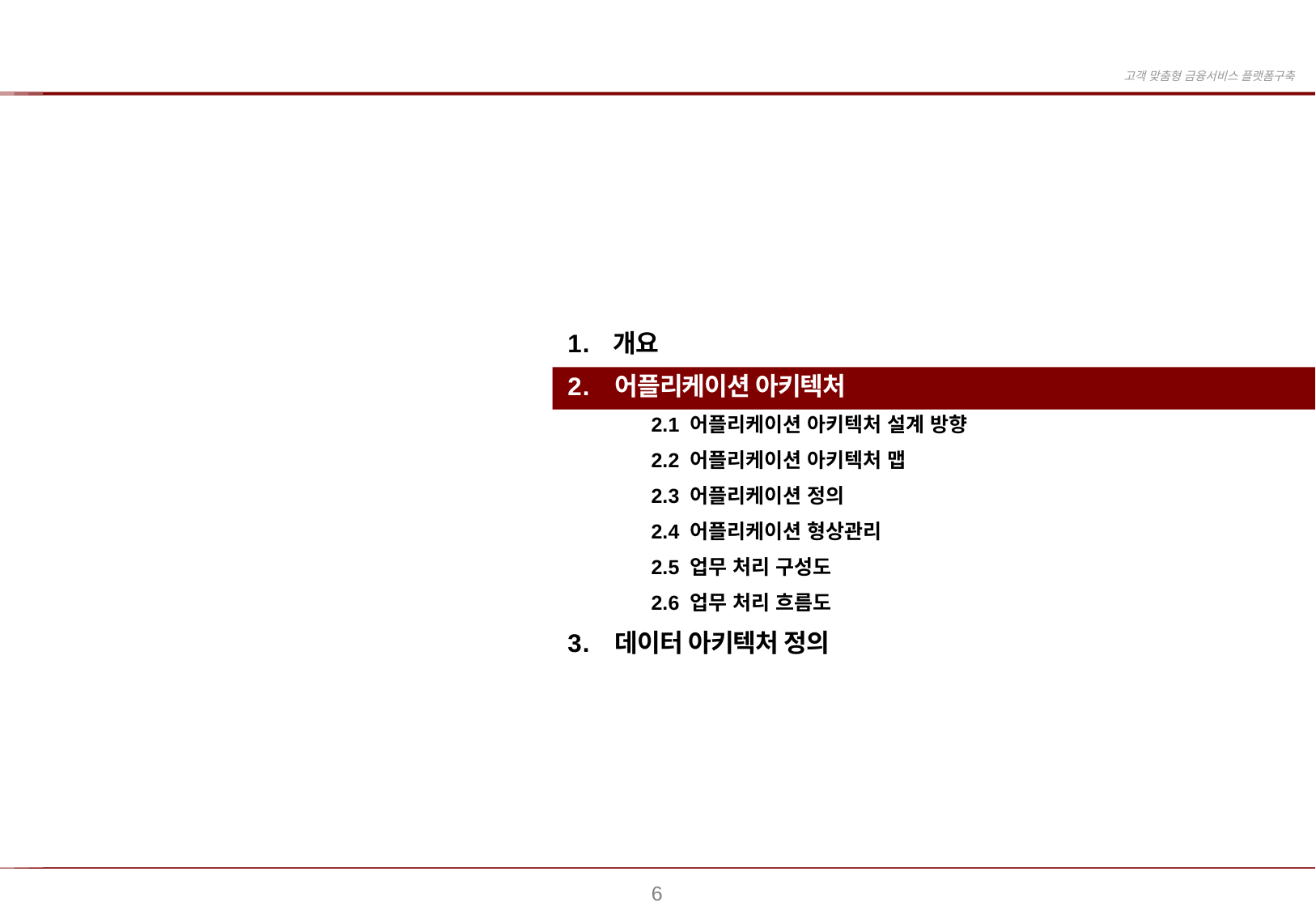

개요
어플리케이션 아키텍처
2.1 어플리케이션 아키텍처 설계 방향
2.2 어플리케이션 아키텍처 맵
2.3 어플리케이션 정의
2.4 어플리케이션 형상관리
2.5 업무 처리 구성도
2.6 업무 처리 흐름도
데이터 아키텍처 정의